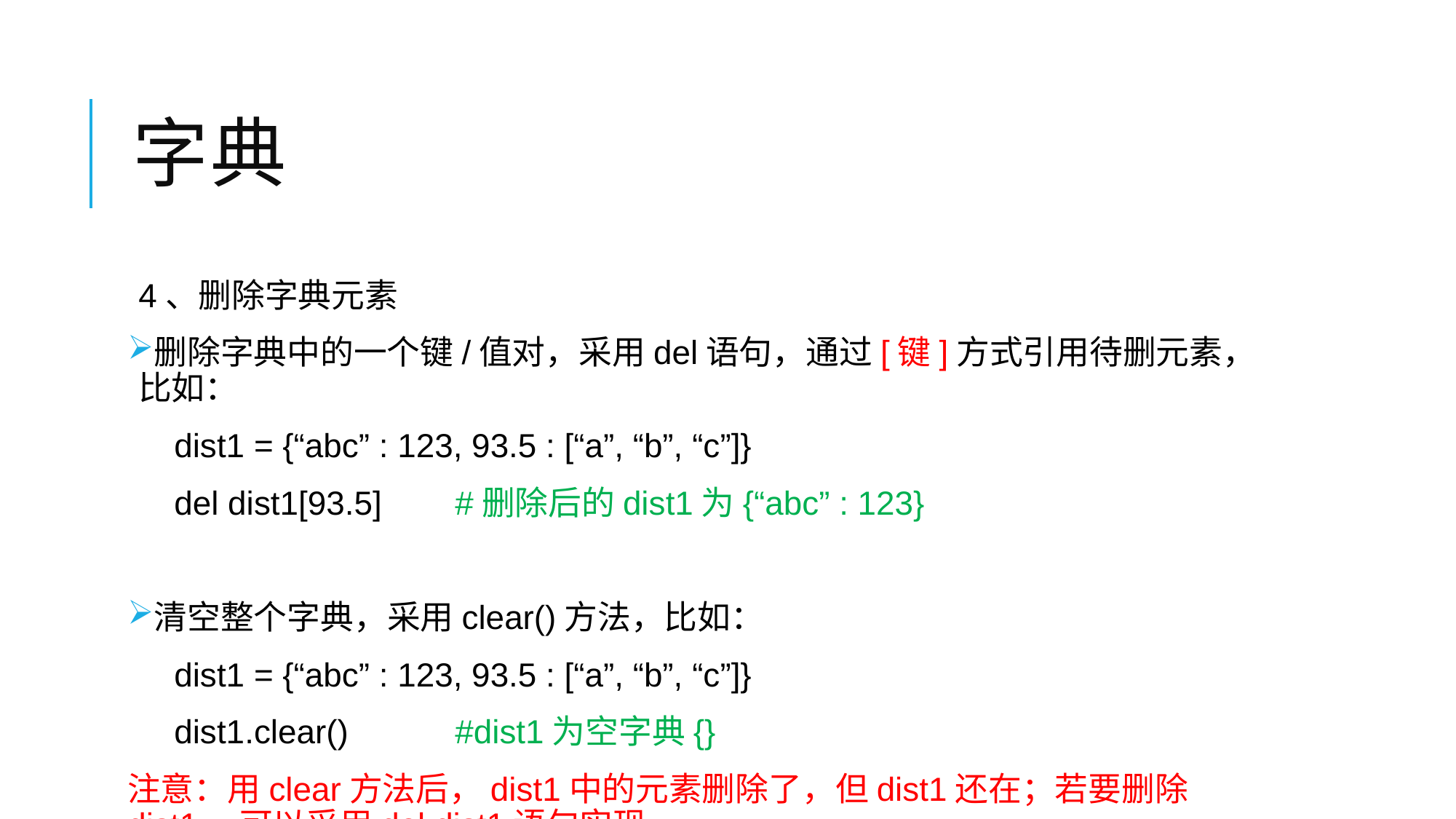

# 字典
4、删除字典元素
删除字典中的一个键/值对，采用del语句，通过[键]方式引用待删元素，比如：
     dist1 = {“abc” : 123, 93.5 : [“a”, “b”, “c”]}
     del dist1[93.5]	#删除后的dist1为{“abc” : 123}

清空整个字典，采用clear()方法，比如：
     dist1 = {“abc” : 123, 93.5 : [“a”, “b”, “c”]}
     dist1.clear()	#dist1为空字典{}
注意：用clear方法后，dist1中的元素删除了，但dist1还在；若要删除dist1，可以采用del dist1语句实现